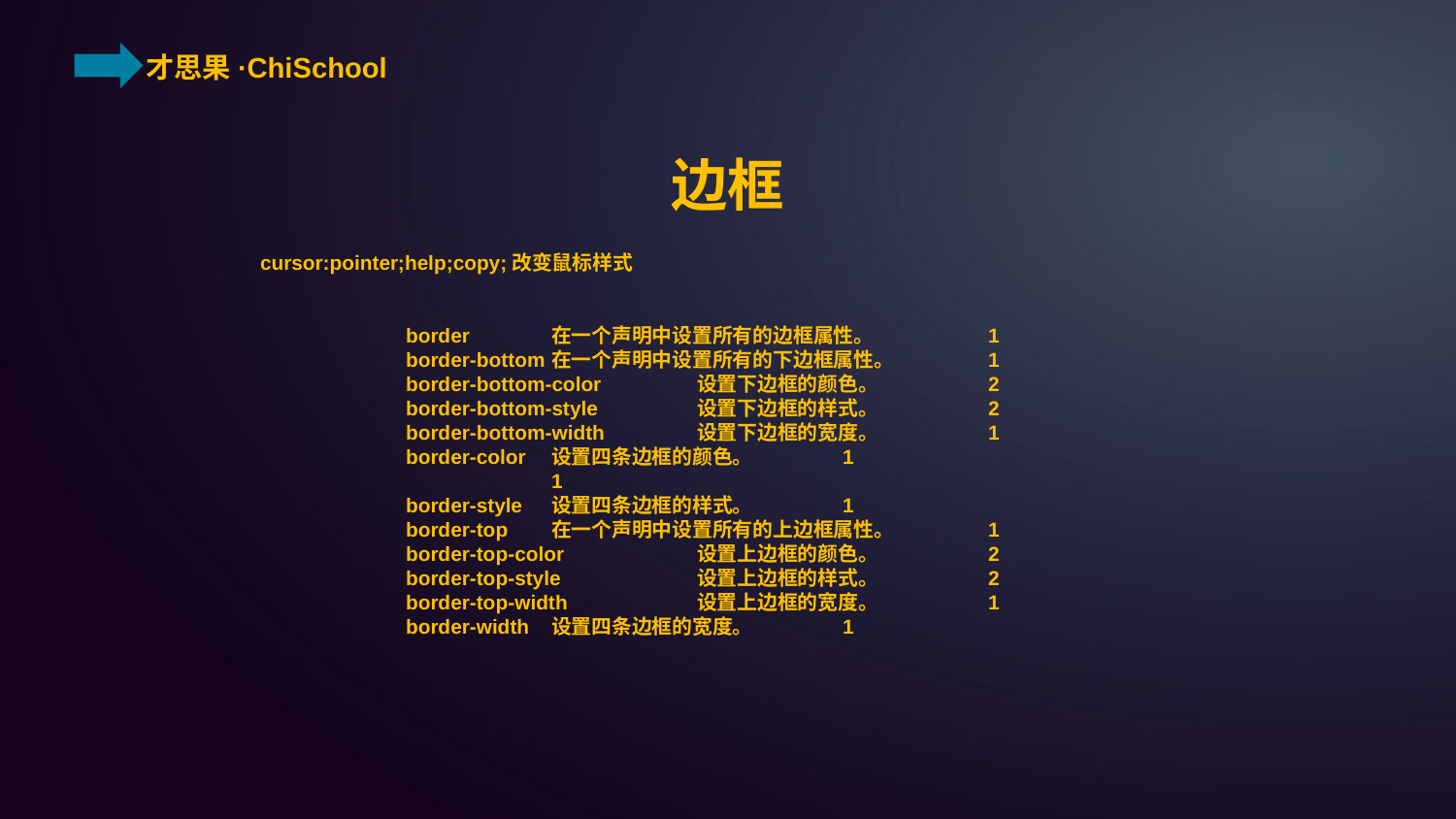

边框

cursor:pointer;help;copy;改变鼠标样式

	border	在一个声明中设置所有的边框属性。	1
	border-bottom	在一个声明中设置所有的下边框属性。	1
	border-bottom-color	设置下边框的颜色。	2
	border-bottom-style	设置下边框的样式。	2
	border-bottom-width	设置下边框的宽度。	1
	border-color	设置四条边框的颜色。	1
		1
	border-style	设置四条边框的样式。	1
	border-top	在一个声明中设置所有的上边框属性。	1
	border-top-color	设置上边框的颜色。	2
	border-top-style	设置上边框的样式。	2
	border-top-width	设置上边框的宽度。	1
	border-width	设置四条边框的宽度。	1